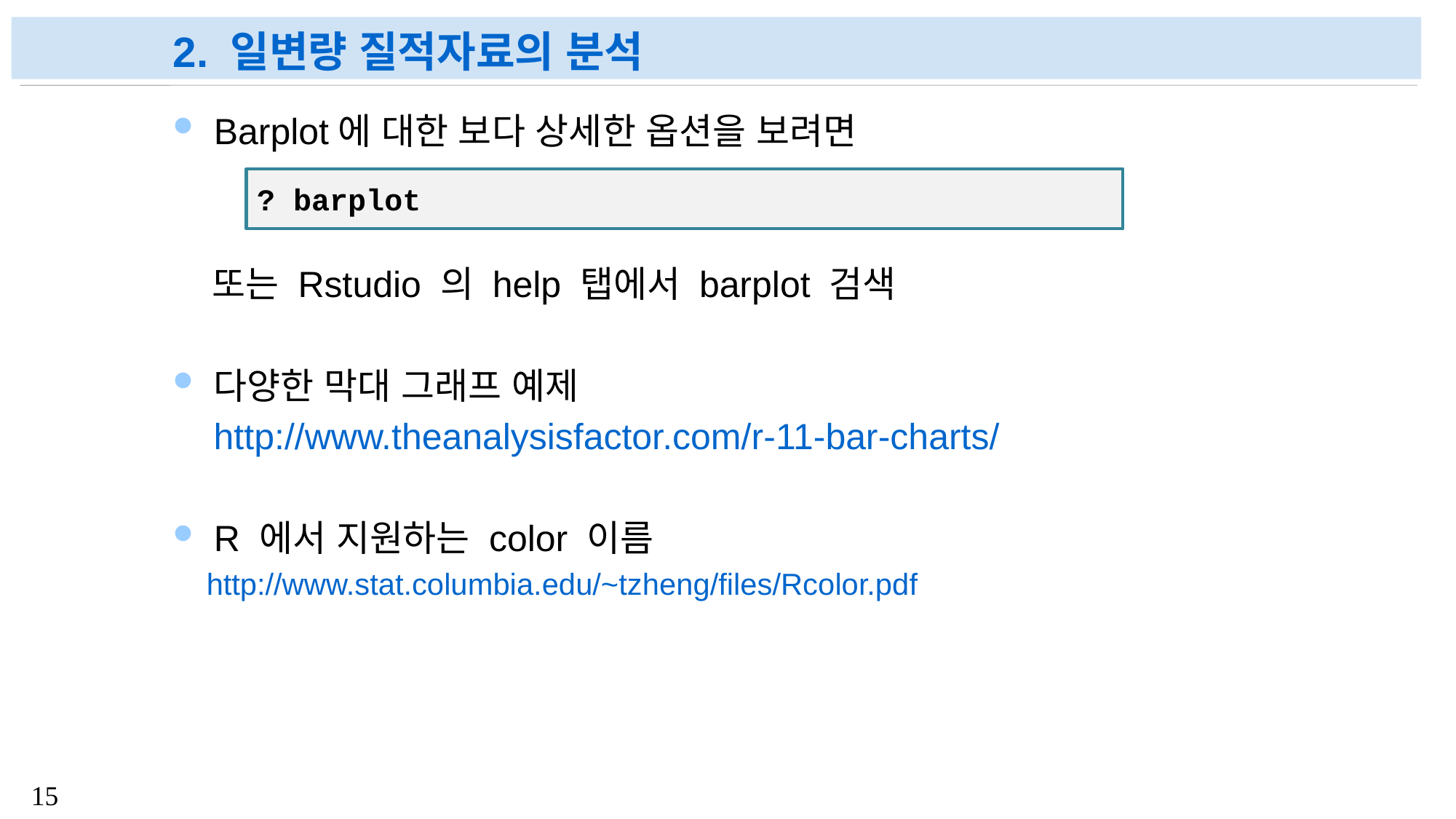

# 2. 일변량 질적자료의 분석
Barplot에 대한 보다 상세한 옵션을 보려면

   또는 Rstudio 의 help 탭에서 barplot 검색

다양한 막대 그래프 예제
    http://www.theanalysisfactor.com/r-11-bar-charts/

R 에서 지원하는 color 이름
    http://www.stat.columbia.edu/~tzheng/files/Rcolor.pdf
? barplot